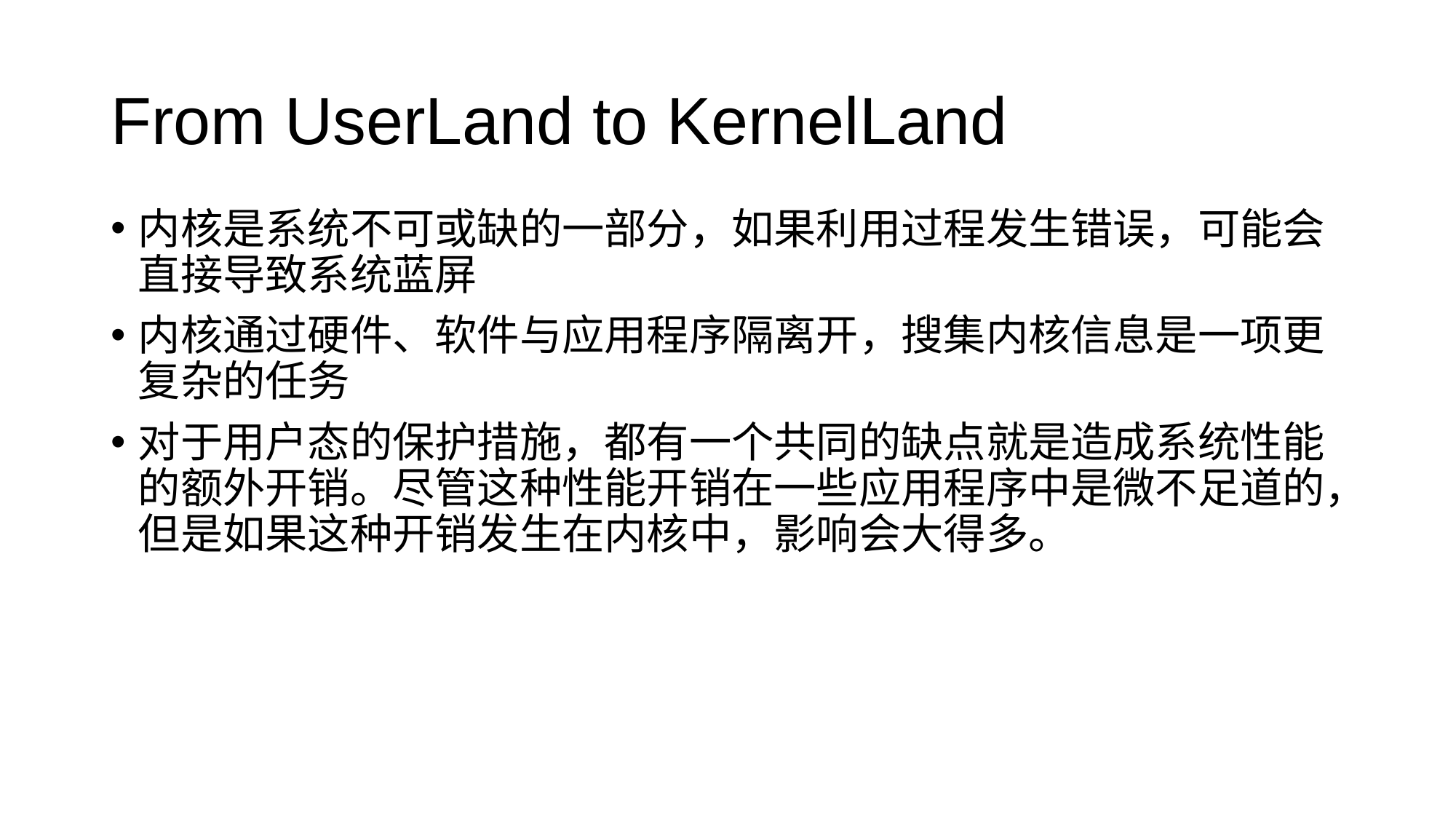

# From UserLand to KernelLand
内核是系统不可或缺的一部分，如果利用过程发生错误，可能会直接导致系统蓝屏
内核通过硬件、软件与应用程序隔离开，搜集内核信息是一项更复杂的任务
对于用户态的保护措施，都有一个共同的缺点就是造成系统性能的额外开销。尽管这种性能开销在一些应用程序中是微不足道的，但是如果这种开销发生在内核中，影响会大得多。